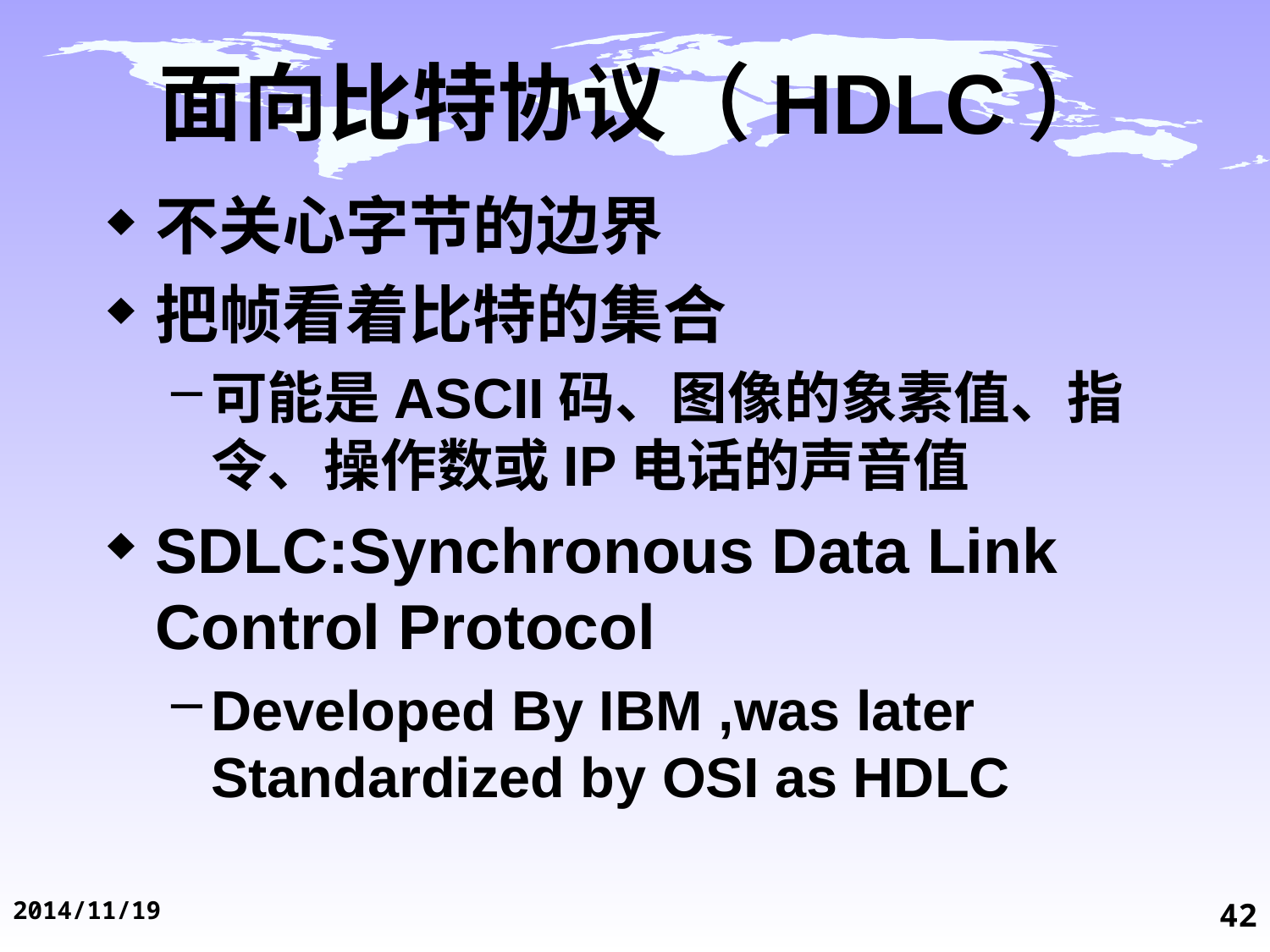

# 面向比特协议（HDLC）
不关心字节的边界
把帧看着比特的集合
可能是ASCII码、图像的象素值、指令、操作数或IP电话的声音值
SDLC:Synchronous Data Link Control Protocol
Developed By IBM ,was later Standardized by OSI as HDLC
2014/11/19
42